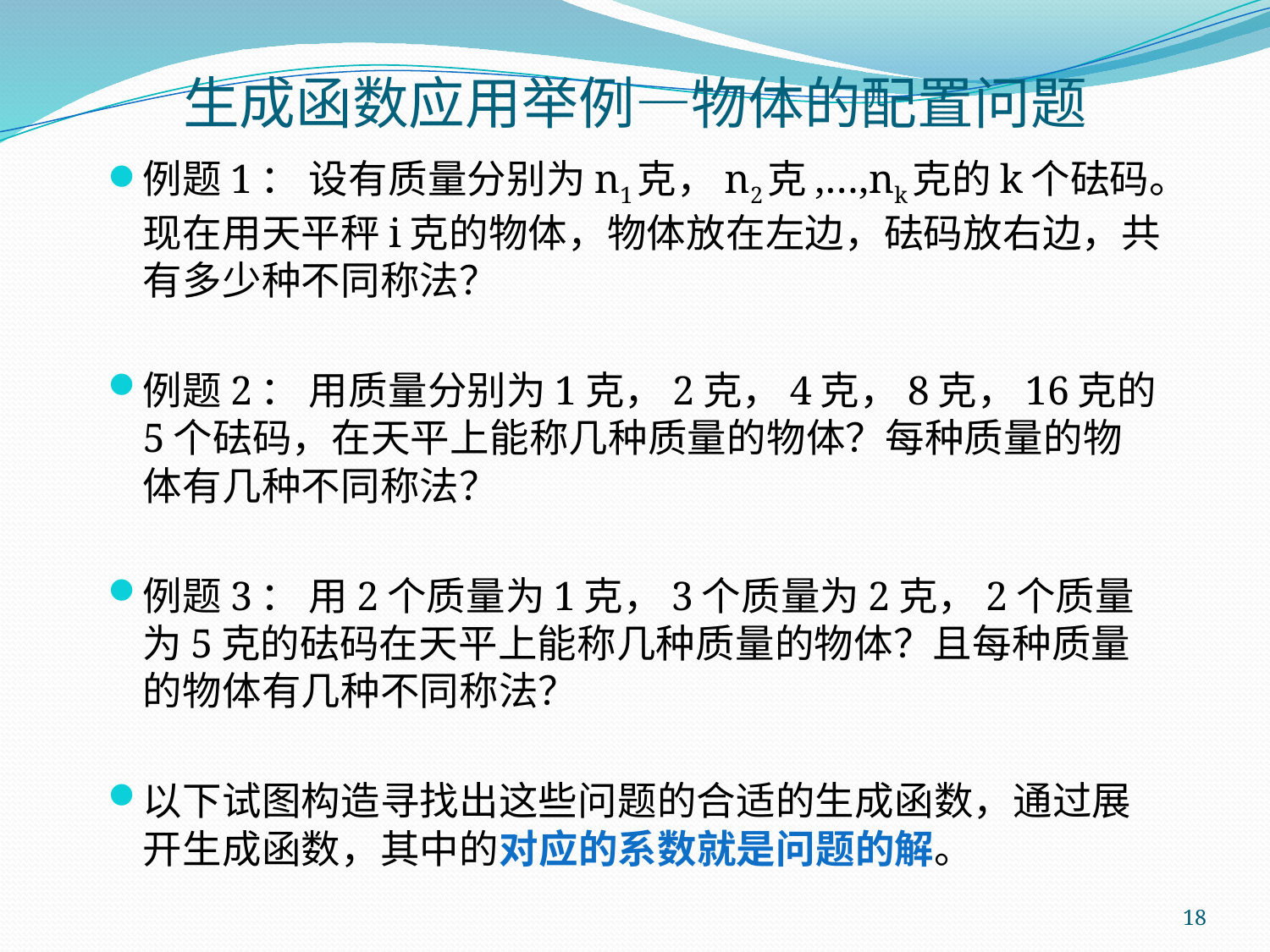

# 生成函数应用举例—物体的配置问题
例题1： 设有质量分别为n1克，n2克,…,nk克的k个砝码。现在用天平秤i克的物体，物体放在左边，砝码放右边，共有多少种不同称法？

例题2： 用质量分别为1克，2克，4克，8克，16克的5个砝码，在天平上能称几种质量的物体？每种质量的物体有几种不同称法？

例题3： 用2个质量为1克，3个质量为2克，2个质量为5克的砝码在天平上能称几种质量的物体？且每种质量的物体有几种不同称法？

以下试图构造寻找出这些问题的合适的生成函数，通过展开生成函数，其中的对应的系数就是问题的解。
18